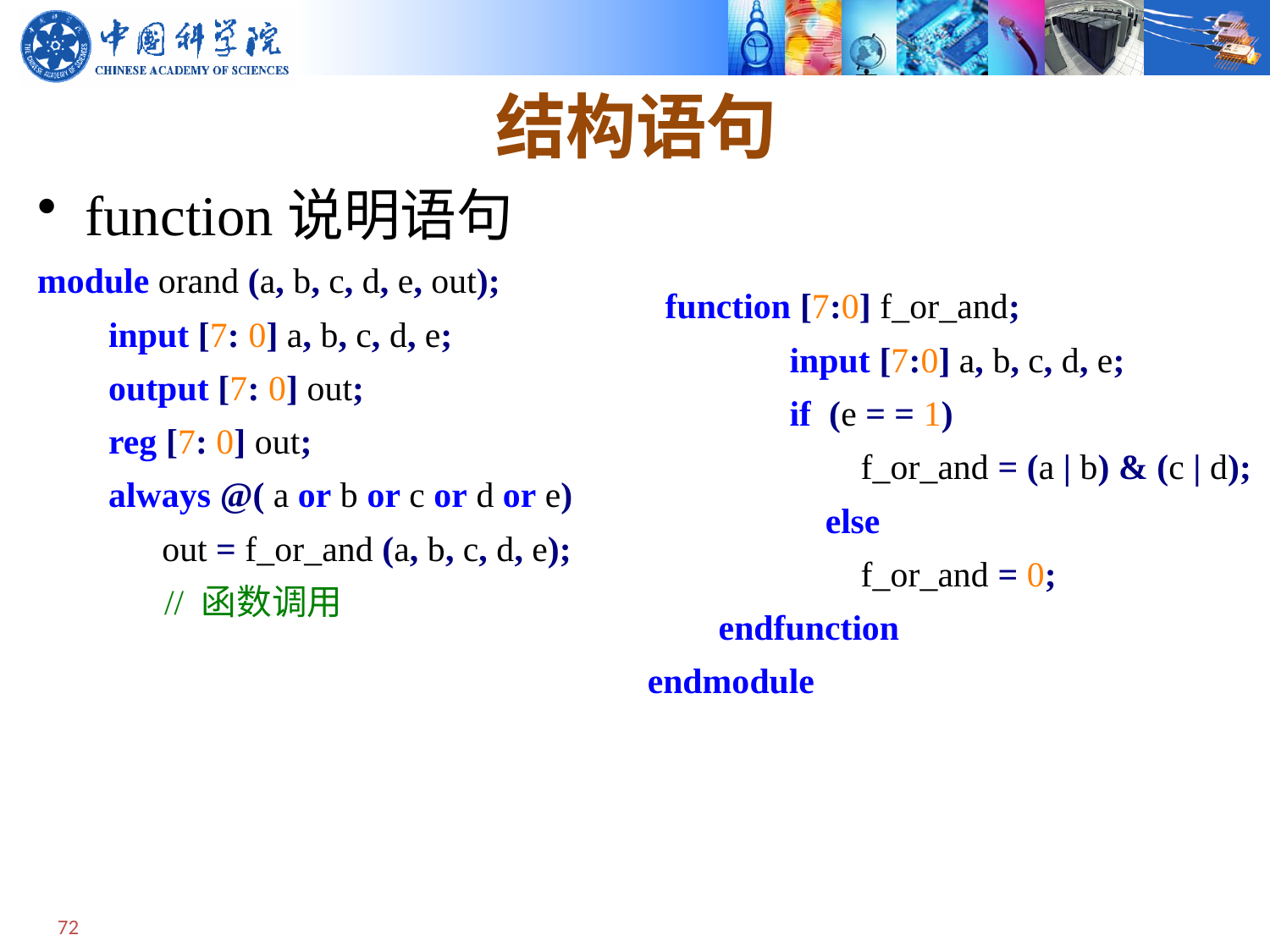

# 结构语句
function说明语句
module orand (a, b, c, d, e, out);
        input [7: 0] a, b, c, d, e;
        output [7: 0] out;
        reg [7: 0] out;
        always @( a or b or c or d or e)
              out = f_or_and (a, b, c, d, e);
	// 函数调用

  function [7:0] f_or_and;
                input [7:0] a, b, c, d, e;
                if  (e = = 1)
                        f_or_and = (a | b) & (c | d);
                    else
                        f_or_and = 0;
        endfunction
endmodule